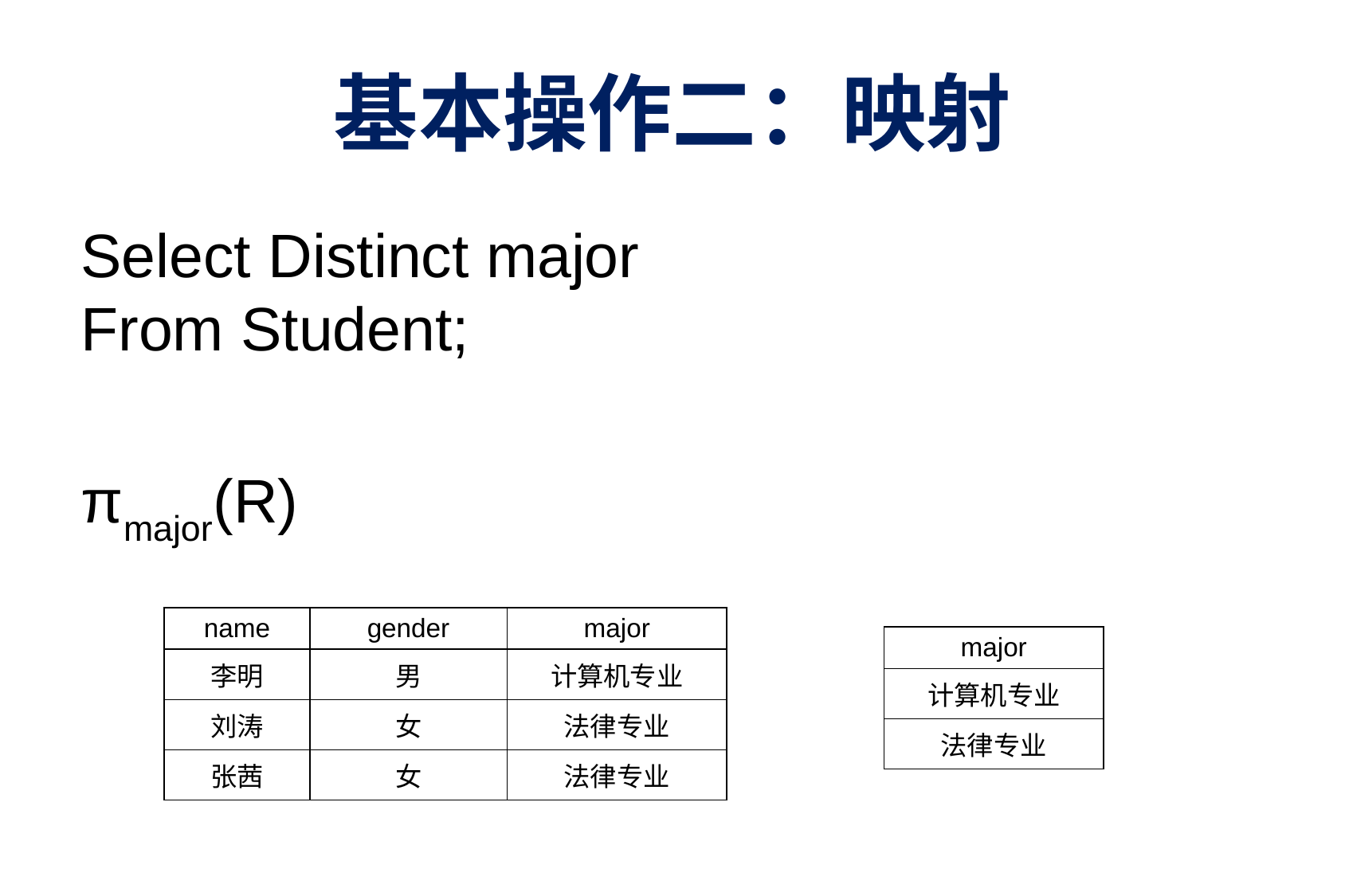

# 基本操作二：映射
Select Distinct major
From Student;

πmajor(R)

| name | gender | major |
| --- | --- | --- |
| 李明 | 男 | 计算机专业 |
| 刘涛 | 女 | 法律专业 |
| 张茜 | 女 | 法律专业 |
| major |
| --- |
| 计算机专业 |
| 法律专业 |